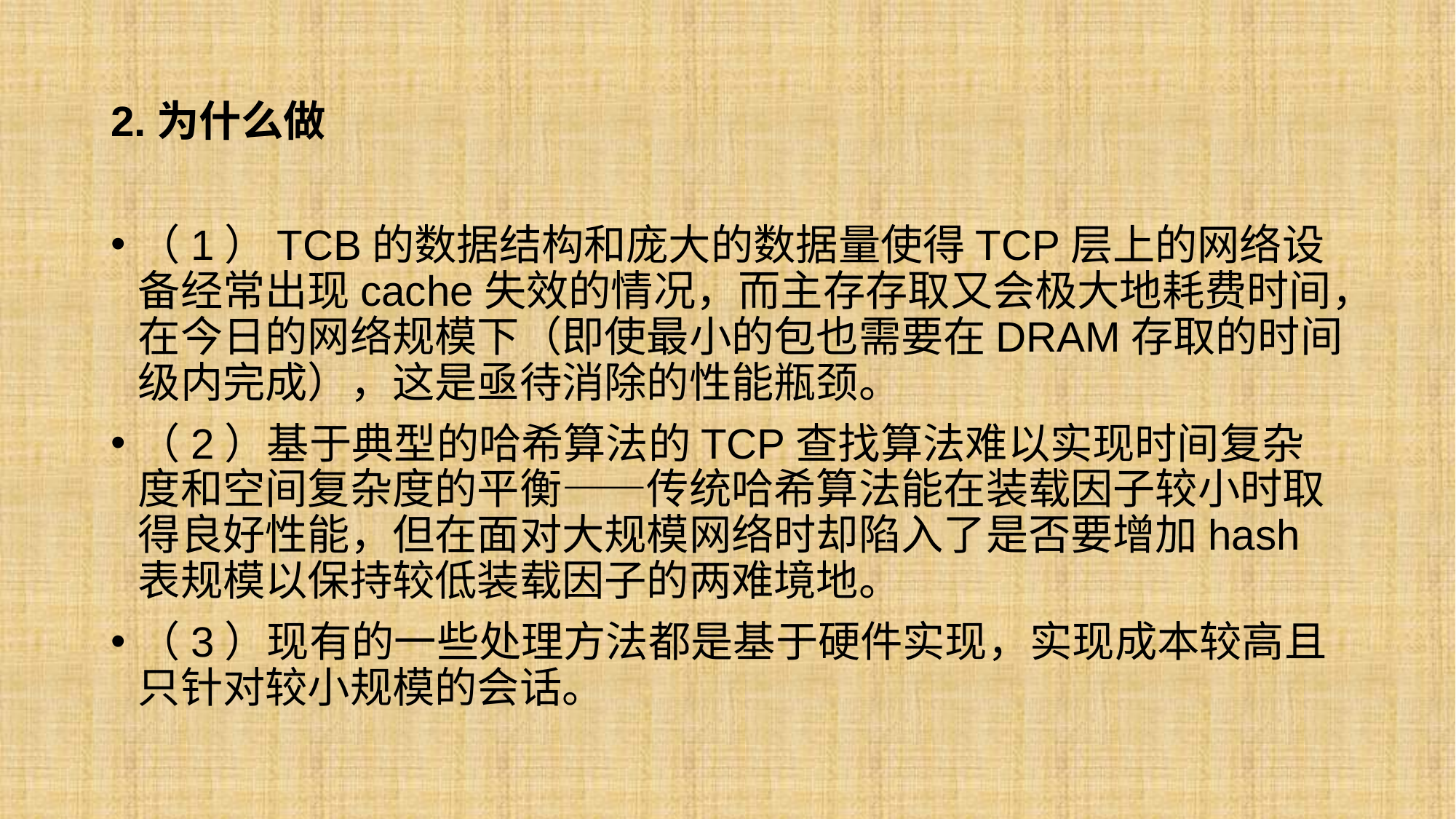

# 2.为什么做
（1）TCB的数据结构和庞大的数据量使得TCP层上的网络设备经常出现cache失效的情况，而主存存取又会极大地耗费时间，在今日的网络规模下（即使最小的包也需要在DRAM存取的时间级内完成），这是亟待消除的性能瓶颈。
（2）基于典型的哈希算法的TCP查找算法难以实现时间复杂度和空间复杂度的平衡——传统哈希算法能在装载因子较小时取得良好性能，但在面对大规模网络时却陷入了是否要增加hash表规模以保持较低装载因子的两难境地。
（3）现有的一些处理方法都是基于硬件实现，实现成本较高且只针对较小规模的会话。